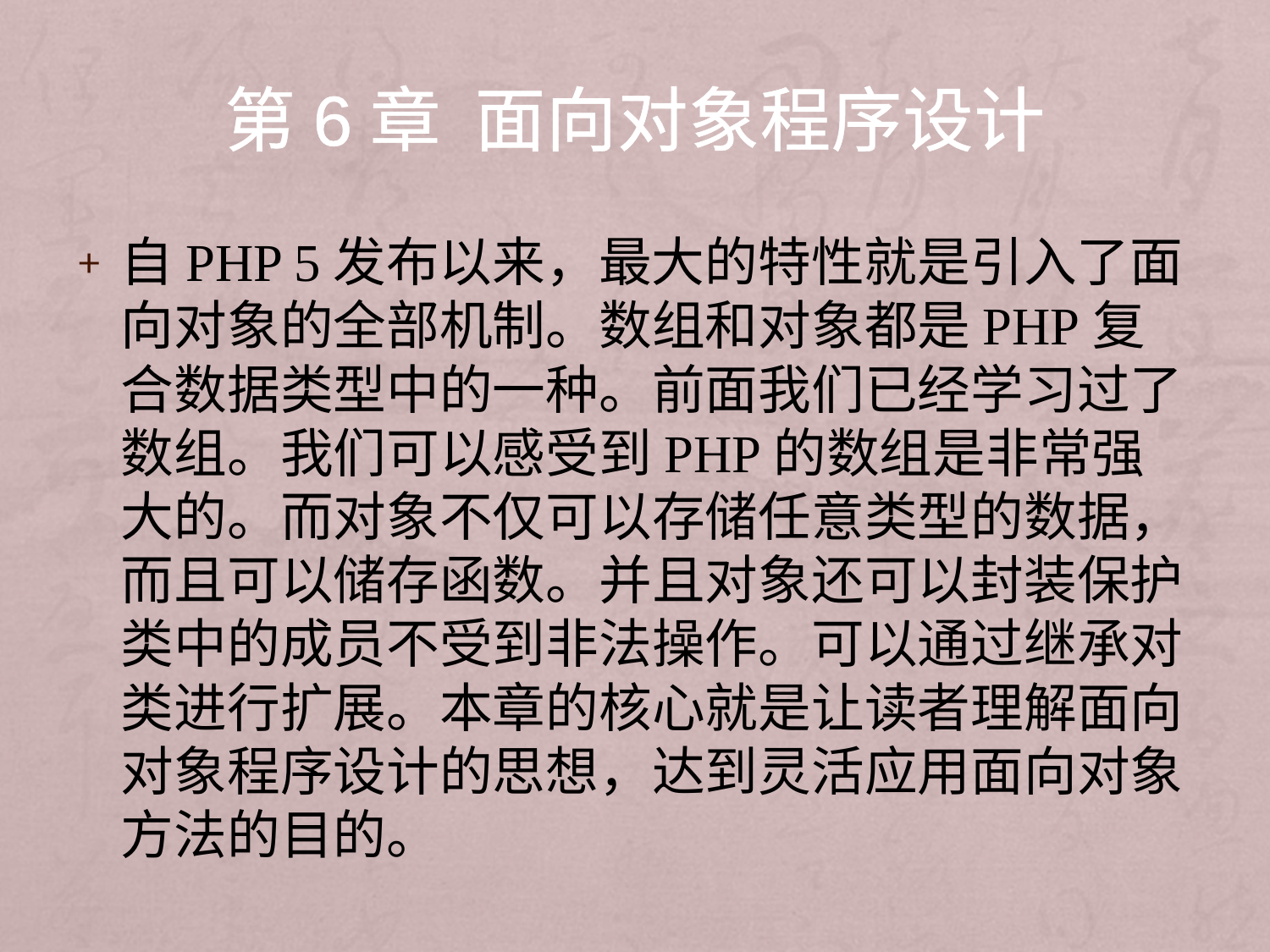

# 第6章  面向对象程序设计
自PHP 5发布以来，最大的特性就是引入了面向对象的全部机制。数组和对象都是PHP复合数据类型中的一种。前面我们已经学习过了数组。我们可以感受到PHP的数组是非常强大的。而对象不仅可以存储任意类型的数据，而且可以储存函数。并且对象还可以封装保护类中的成员不受到非法操作。可以通过继承对类进行扩展。本章的核心就是让读者理解面向对象程序设计的思想，达到灵活应用面向对象方法的目的。